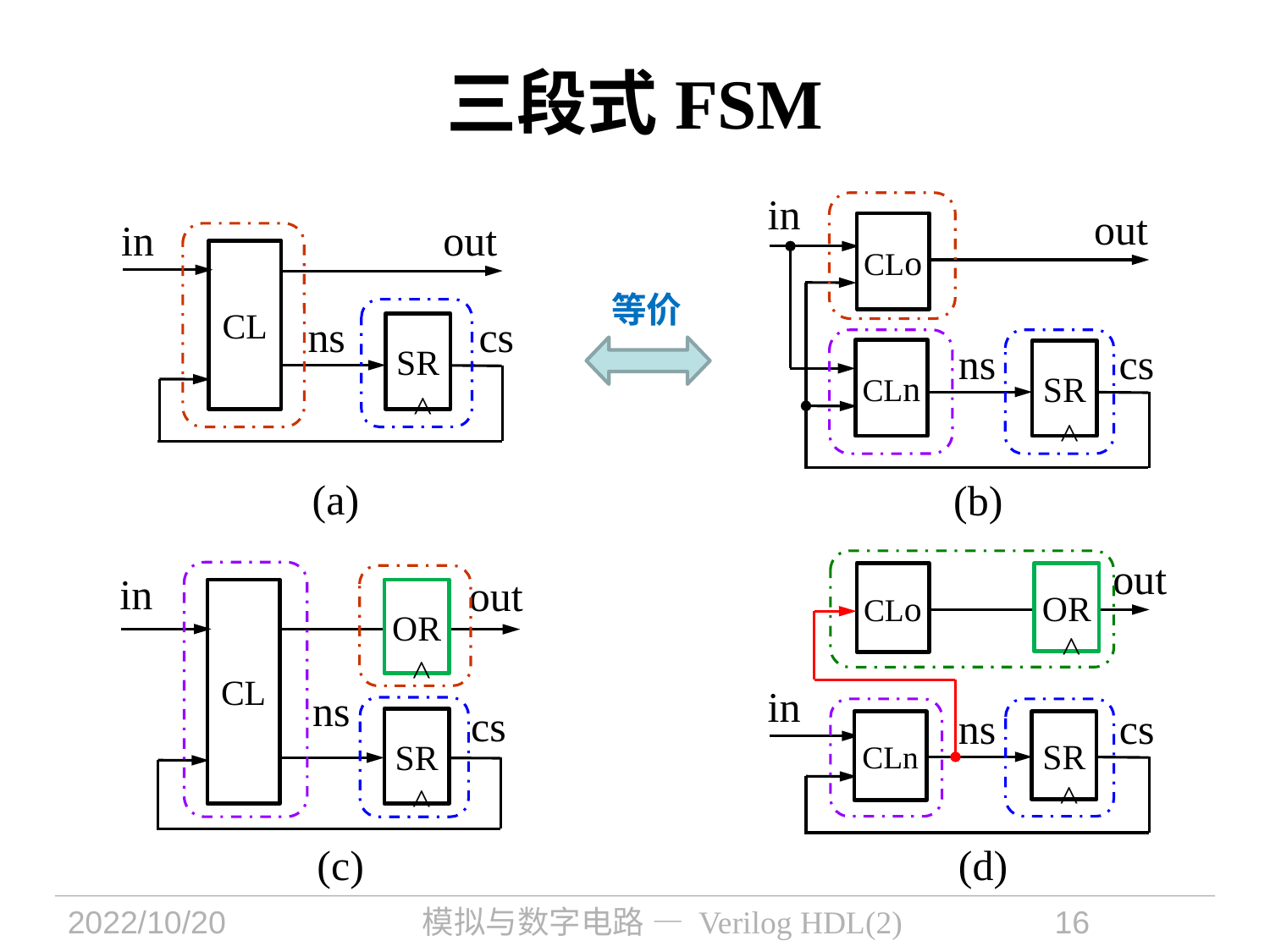

三段式FSM
in
out
CLo
ns
cs
CLn
SR
<

in
out
CL
ns
cs
SR
<

等价

(a)
(b)
out
CLo
OR
<
in
ns
cs
CLn
SR
<

in

out
CL
ns
cs

SR
<

OR
<

(c)
(d)
2022/10/20
模拟与数字电路 — Verilog HDL(2)
16